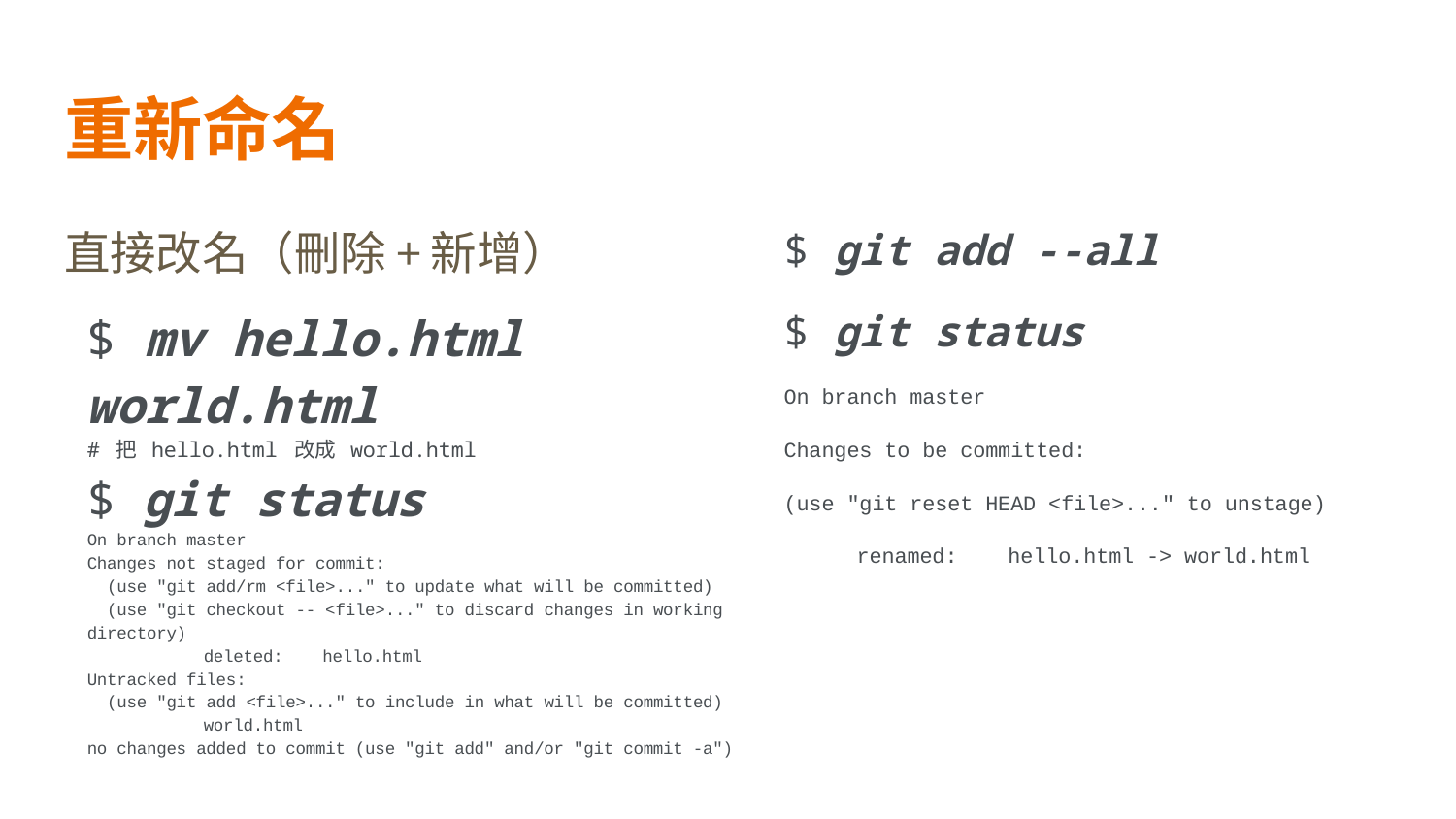

# 重新命名
直接改名（刪除+新增）
$ mv hello.html world.html
# 把 hello.html 改成 world.html
$ git status
On branch master
Changes not staged for commit:
  (use "git add/rm <file>..." to update what will be committed)
  (use "git checkout -- <file>..." to discard changes in working directory)
	deleted:    hello.html
Untracked files:
  (use "git add <file>..." to include in what will be committed)
	world.html
no changes added to commit (use "git add" and/or "git commit -a")
$ git add --all
$ git status
On branch master
Changes to be committed:
(use "git reset HEAD <file>..." to unstage)
    renamed:    hello.html -> world.html